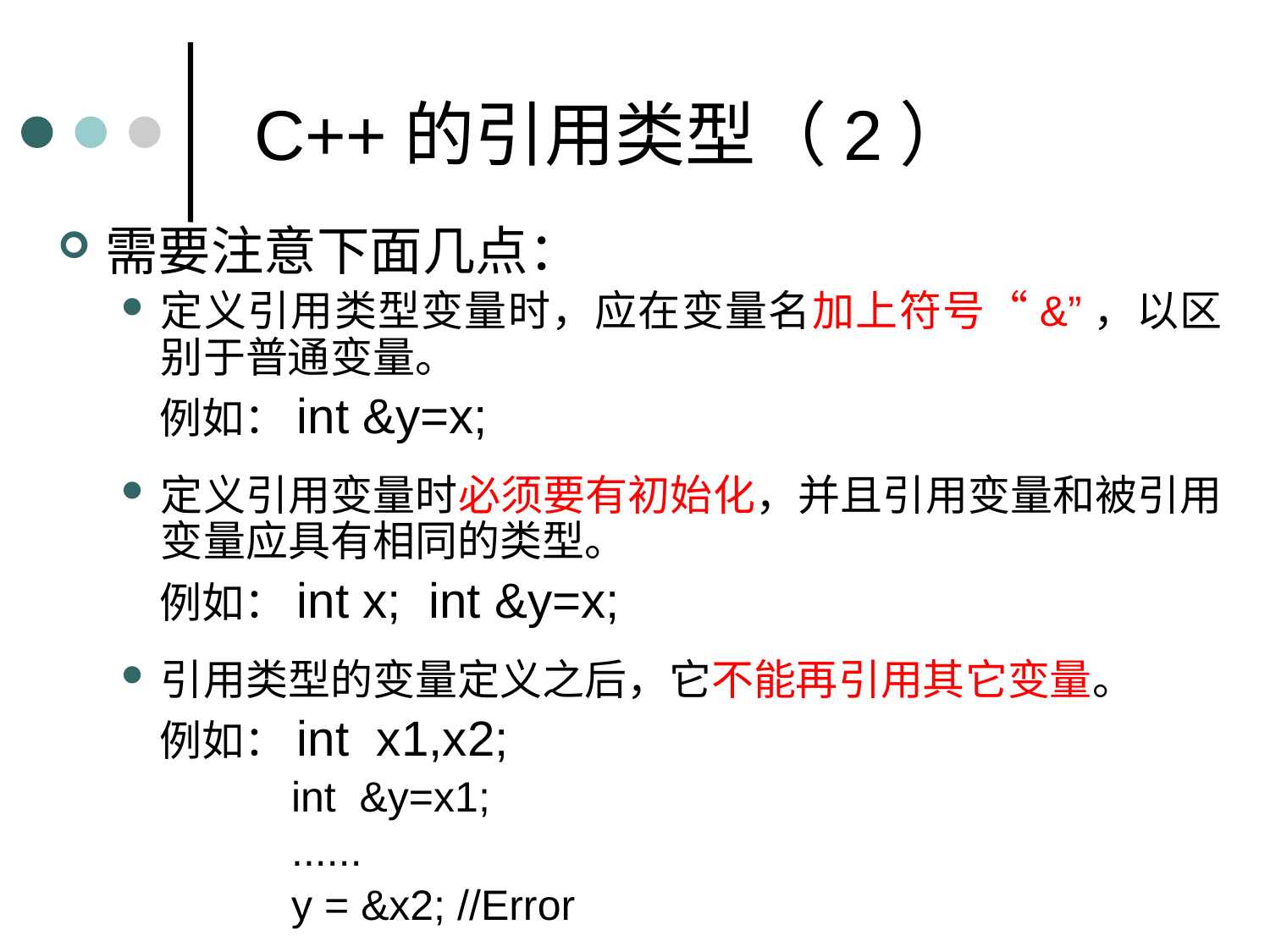

C++的引用类型（2）
需要注意下面几点：
定义引用类型变量时，应在变量名加上符号“&”，以区别于普通变量。
   例如：int &y=x;
定义引用变量时必须要有初始化，并且引用变量和被引用变量应具有相同的类型。
   例如：int x;  int &y=x;
引用类型的变量定义之后，它不能再引用其它变量。
   例如：int  x1,x2;
         int  &y=x1;
         ......
         y = &x2; //Error